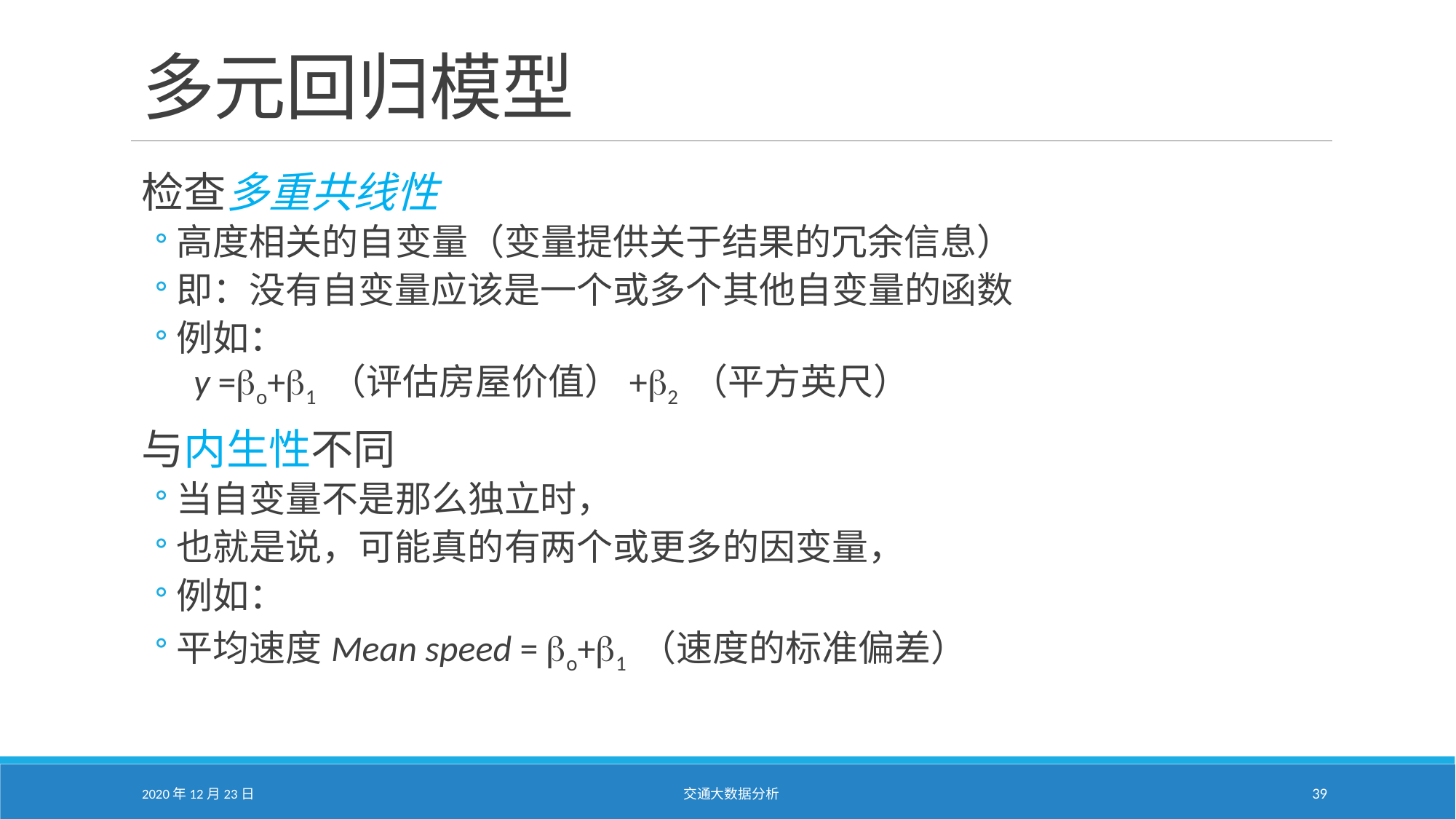

# 多元回归模型
检查多重共线性
高度相关的自变量（变量提供关于结果的冗余信息）
即：没有自变量应该是一个或多个其他自变量的函数
例如：
 y =βo+β1 （评估房屋价值）+β2 （平方英尺）
与内生性不同
当自变量不是那么独立时，
也就是说，可能真的有两个或更多的因变量，
例如：
平均速度Mean speed = βo+β1 （速度的标准偏差）
2020年12月23日
交通大数据分析
39